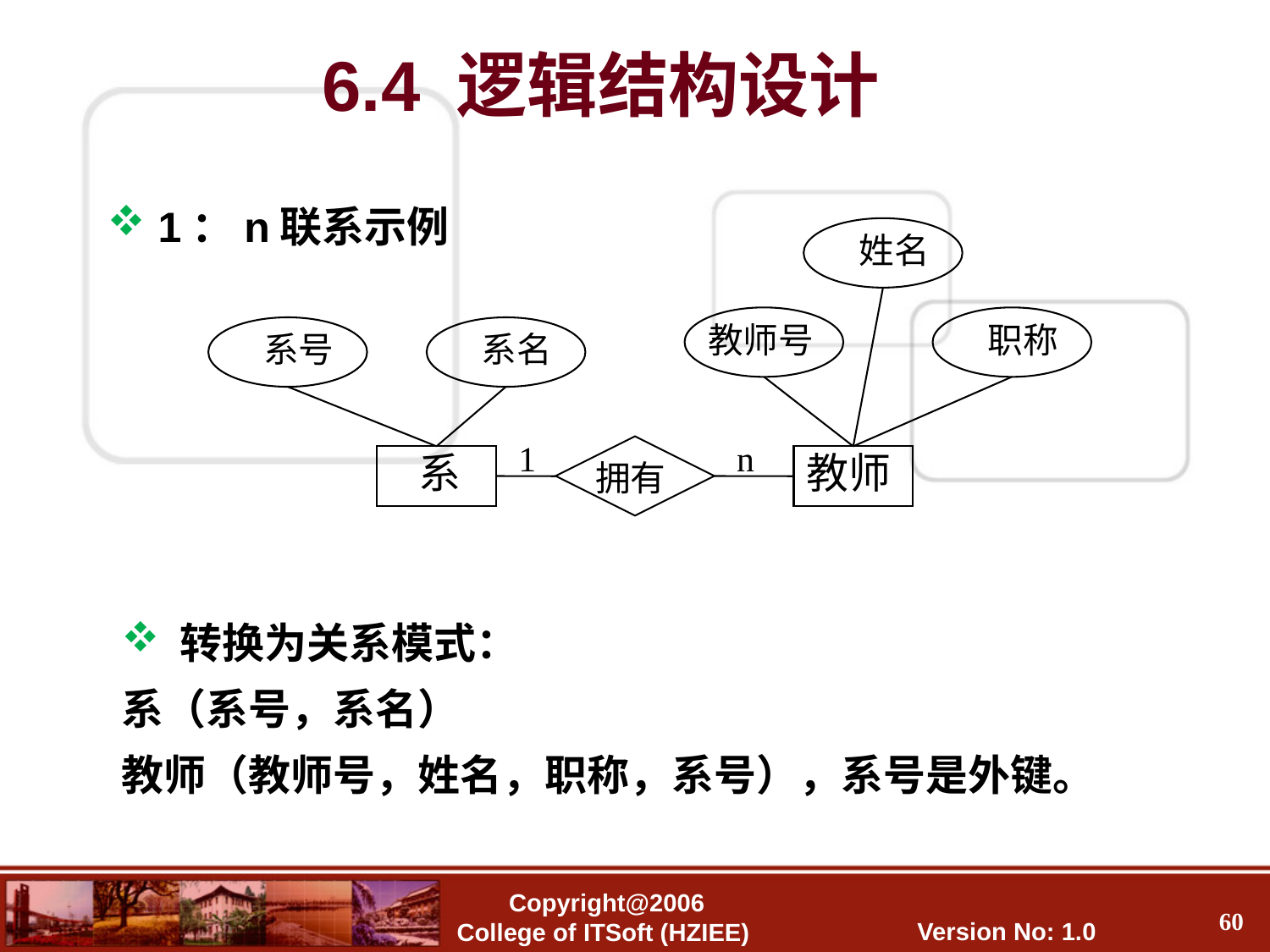

6.4 逻辑结构设计
 1：n联系示例
   姓名
教师号
   职称
   系号
   系名
1
拥有
n
  系
教师
 转换为关系模式：
系（系号，系名）
教师（教师号，姓名，职称，系号），系号是外键。